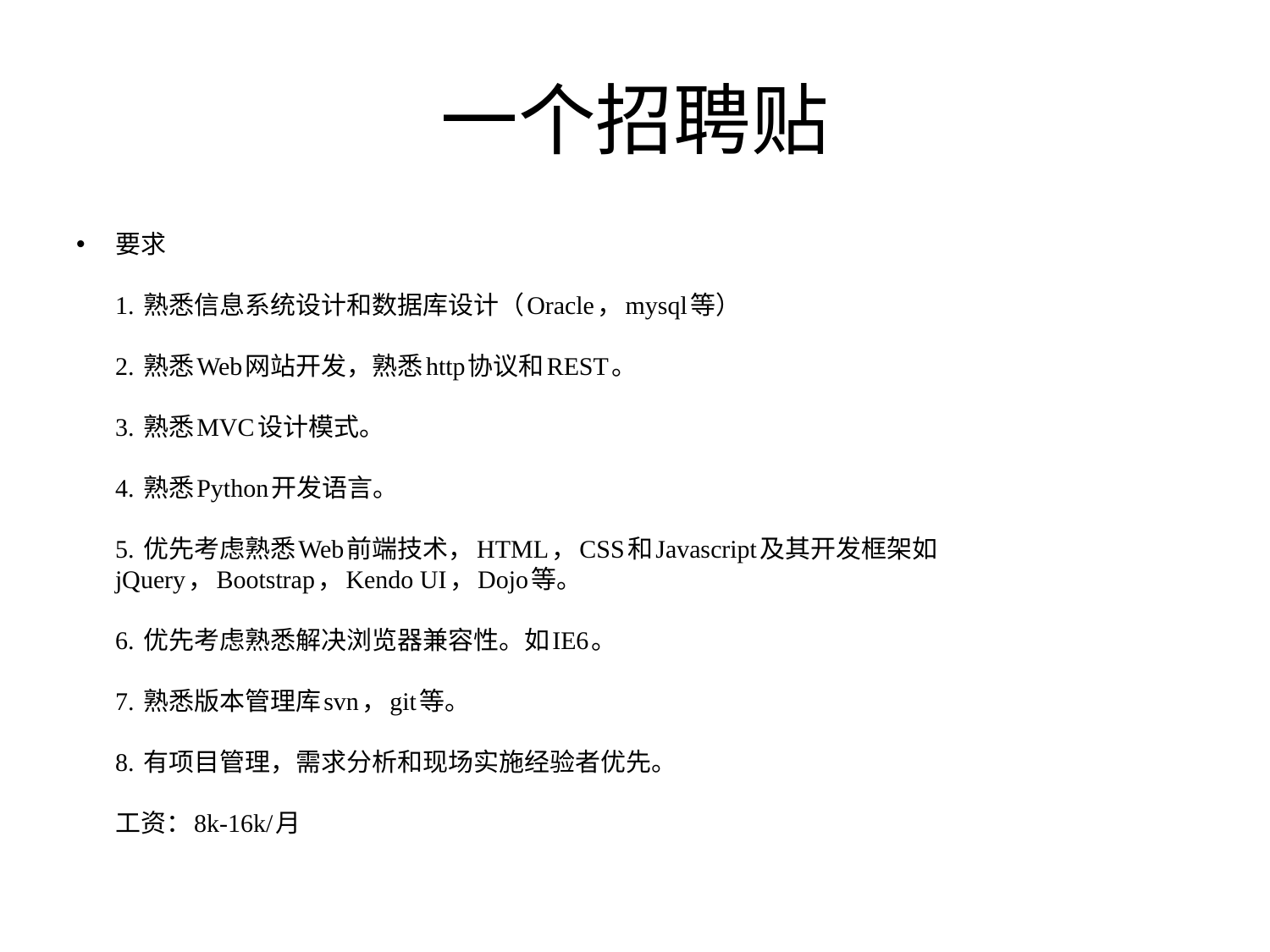

# 一个招聘贴
要求 
  
1. 熟悉信息系统设计和数据库设计（Oracle，mysql等） 
  
2. 熟悉Web网站开发，熟悉http协议和REST。 
  
3. 熟悉MVC设计模式。 
  
4. 熟悉Python开发语言。 
  
5. 优先考虑熟悉Web前端技术，HTML，CSS和Javascript及其开发框架如jQuery，Bootstrap，Kendo UI，Dojo等。 
  
6. 优先考虑熟悉解决浏览器兼容性。如IE6。 
  
7. 熟悉版本管理库svn，git等。 
  
8. 有项目管理，需求分析和现场实施经验者优先。 
  
工资：8k-16k/月